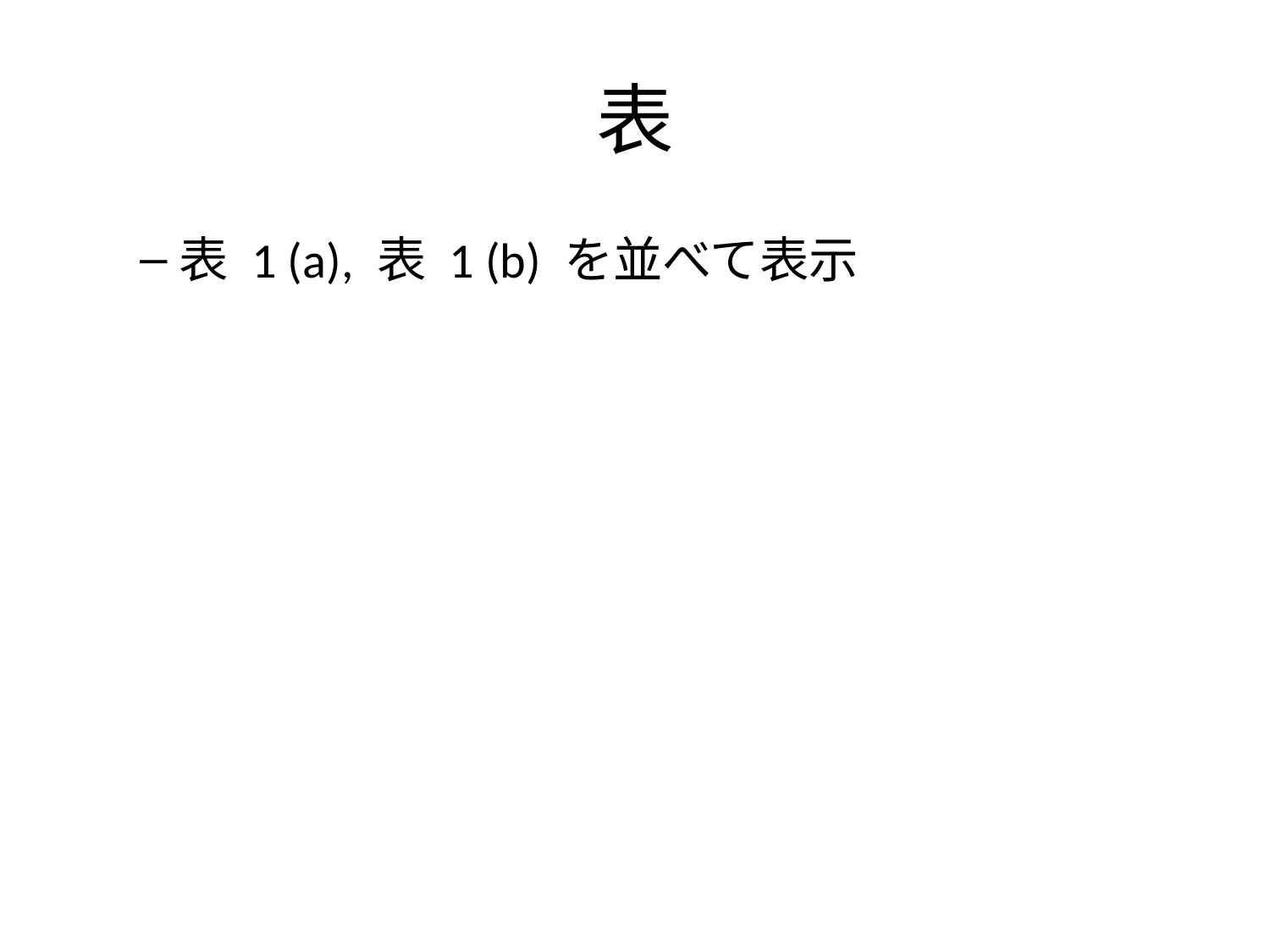

# 表
表 1 (a), 表 1 (b) を並べて表示